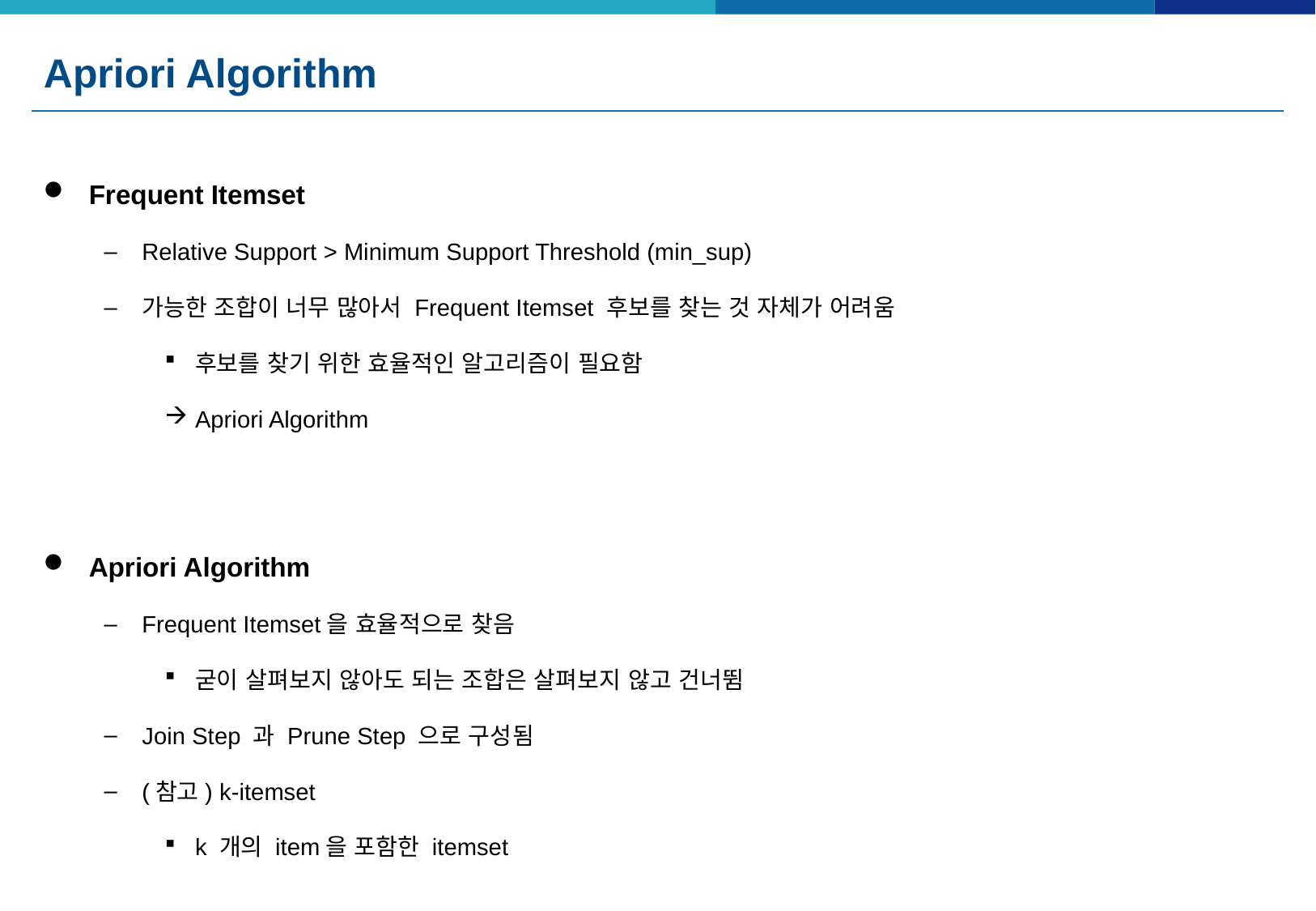

# Apriori Algorithm
Frequent Itemset
Relative Support > Minimum Support Threshold (min_sup)
가능한 조합이 너무 많아서 Frequent Itemset 후보를 찾는 것 자체가 어려움
후보를 찾기 위한 효율적인 알고리즘이 필요함
Apriori Algorithm

Apriori Algorithm
Frequent Itemset을 효율적으로 찾음
굳이 살펴보지 않아도 되는 조합은 살펴보지 않고 건너뜀
Join Step 과 Prune Step 으로 구성됨
(참고) k-itemset
k 개의 item을 포함한 itemset